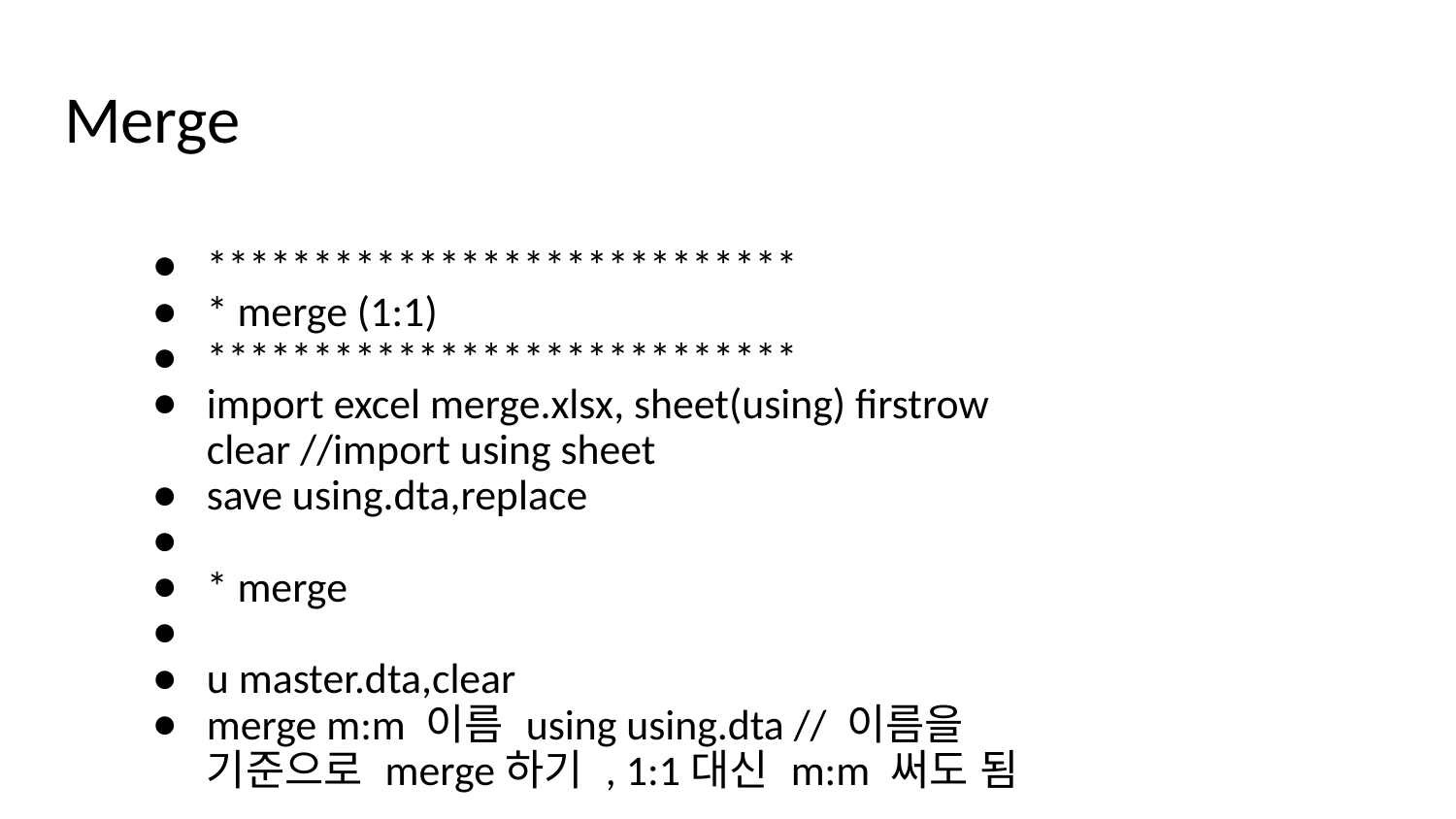

# Merge
****************************
* merge (1:1)
****************************
import excel merge.xlsx, sheet(using) firstrow clear //import using sheet
save using.dta,replace

* merge

u master.dta,clear
merge m:m 이름 using using.dta // 이름을 기준으로 merge하기 , 1:1대신 m:m 써도 됨